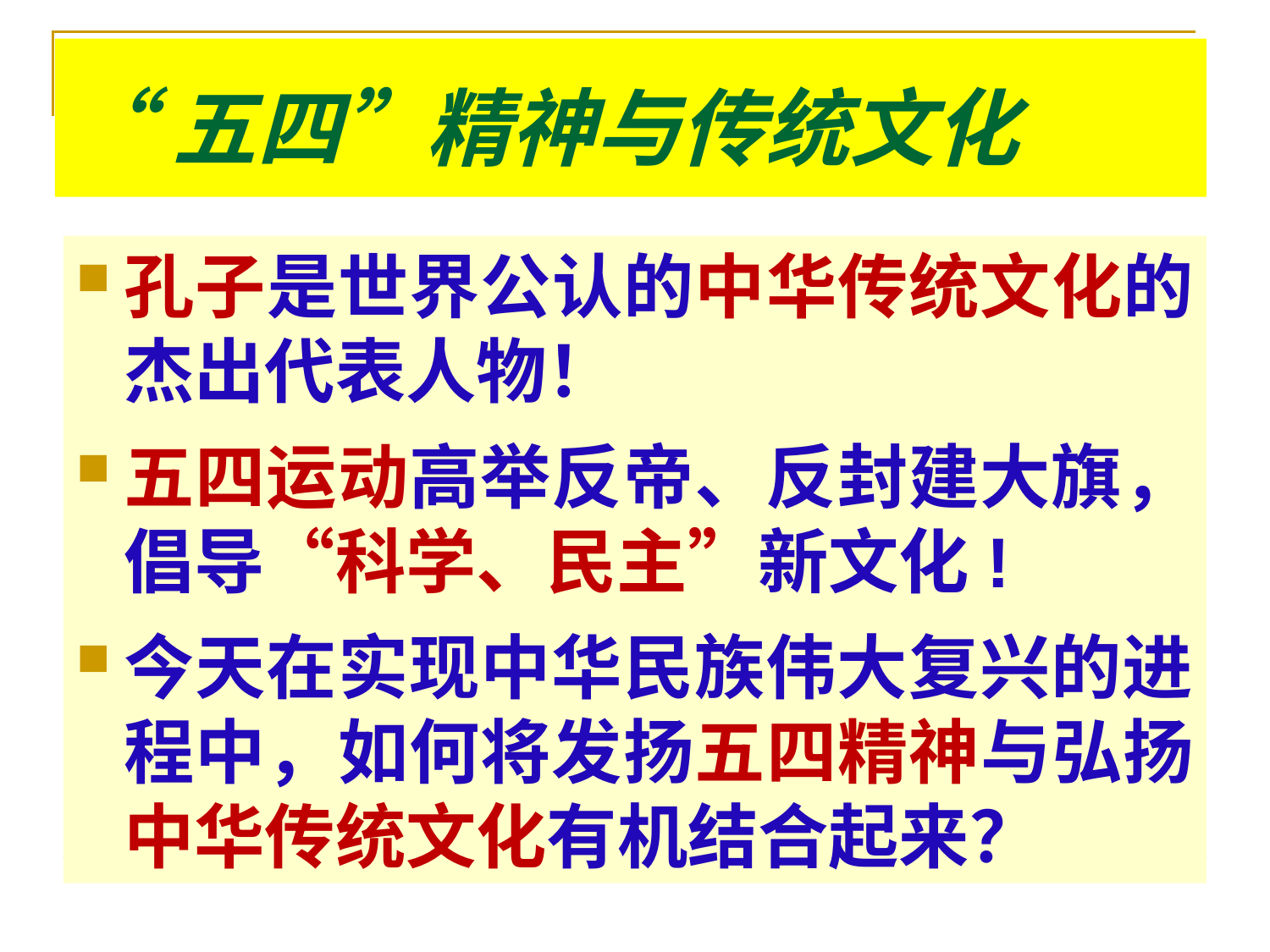

# “五四”精神与传统文化
孔子是世界公认的中华传统文化的杰出代表人物！
五四运动高举反帝、反封建大旗，倡导“科学、民主”新文化!
今天在实现中华民族伟大复兴的进程中，如何将发扬五四精神与弘扬中华传统文化有机结合起来？

9